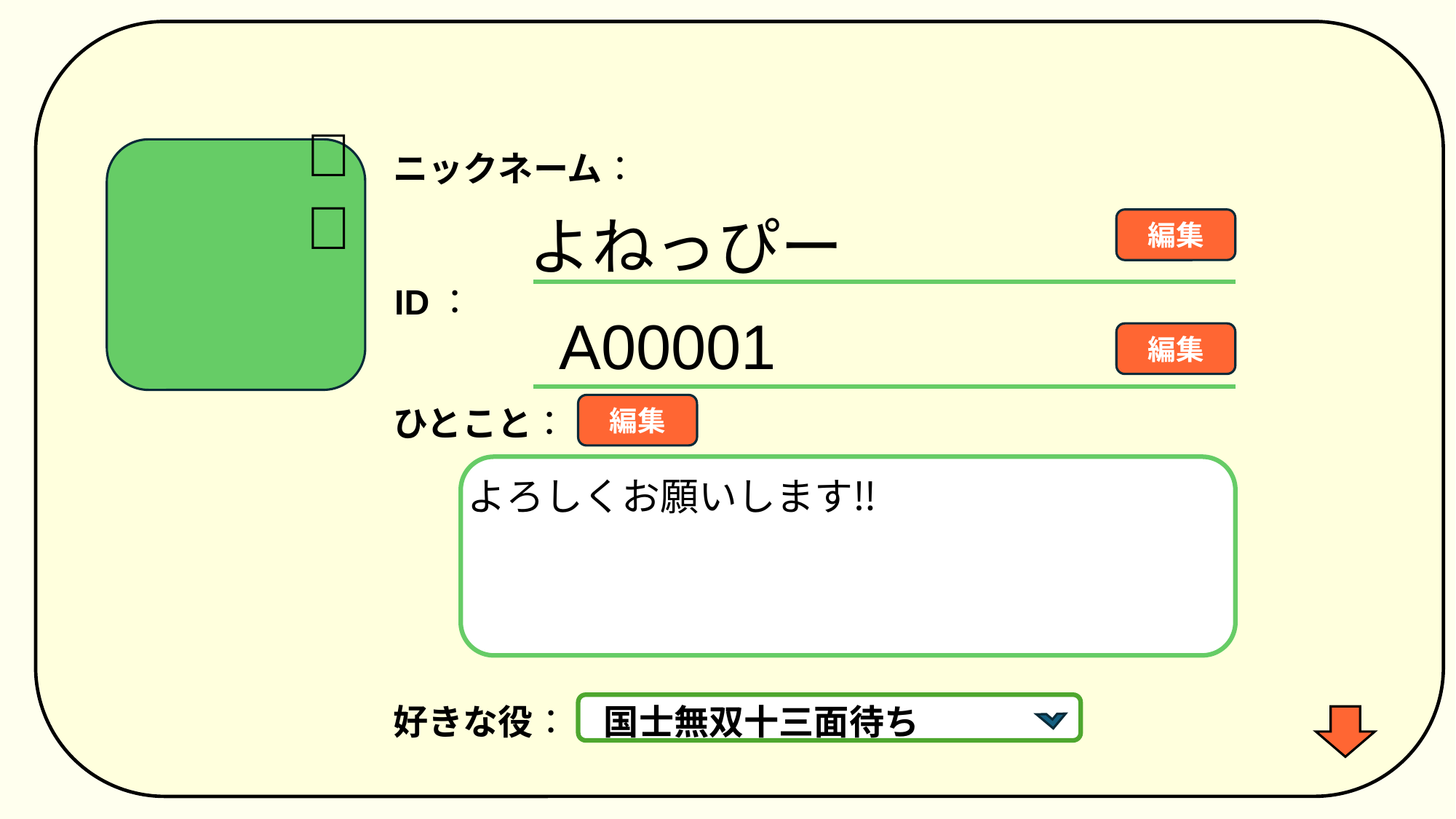

🔰

ニックネーム：
よねっぴー
編集
ID：
A00001
編集
編集
ひとこと：

よろしくお願いします‼
好きな役：　国士無双十三面待ち